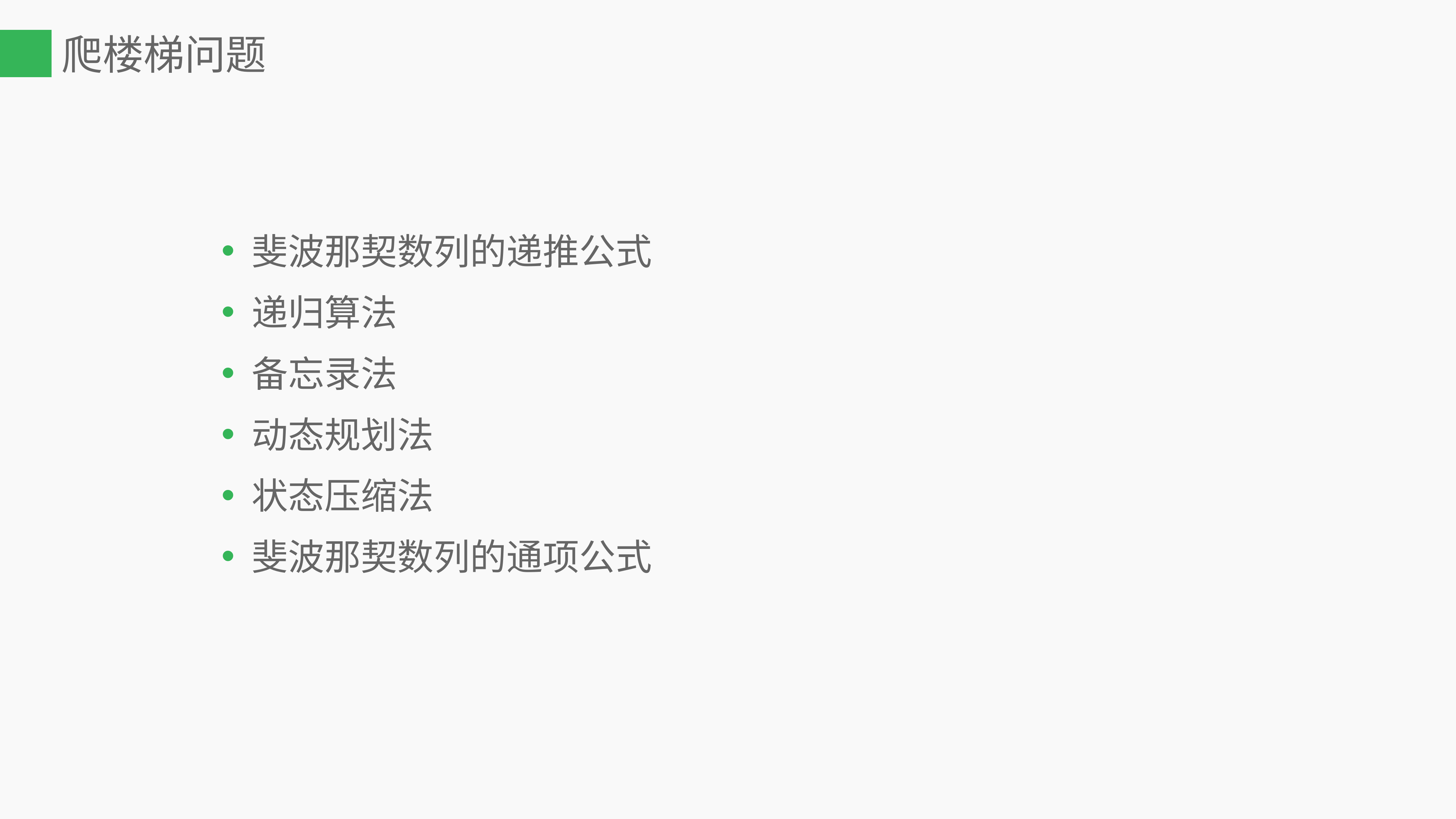

# 爬楼梯问题
斐波那契数列的递推公式
递归算法
备忘录法
动态规划法
状态压缩法
斐波那契数列的通项公式